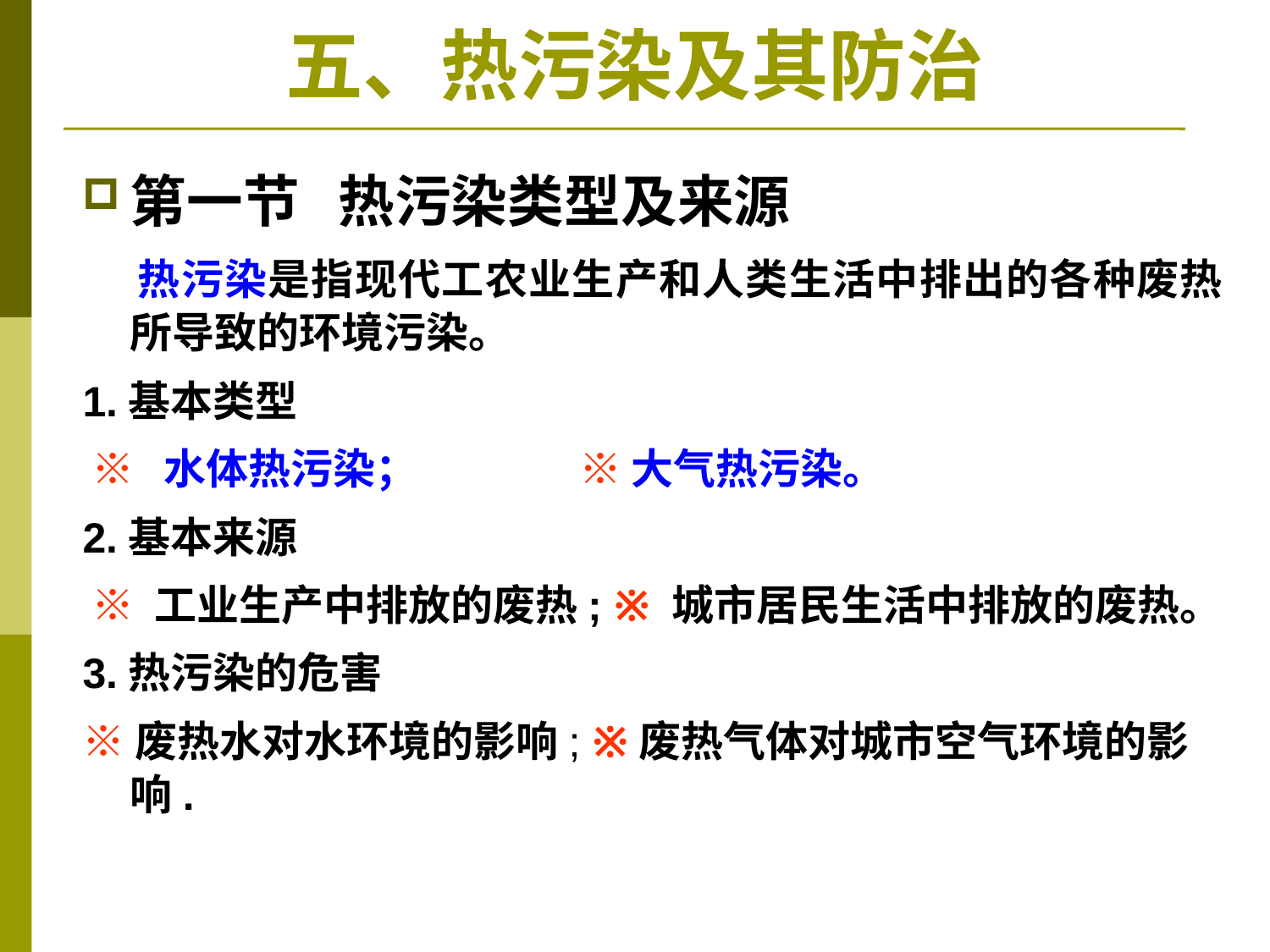

# 五、热污染及其防治
第一节   热污染类型及来源
     热污染是指现代工农业生产和人类生活中排出的各种废热所导致的环境污染。
1.基本类型
 ※  水体热污染；                 ※ 大气热污染。
2.基本来源
 ※ 工业生产中排放的废热; ※ 城市居民生活中排放的废热。
3.热污染的危害
※废热水对水环境的影响; ※废热气体对城市空气环境的影响.